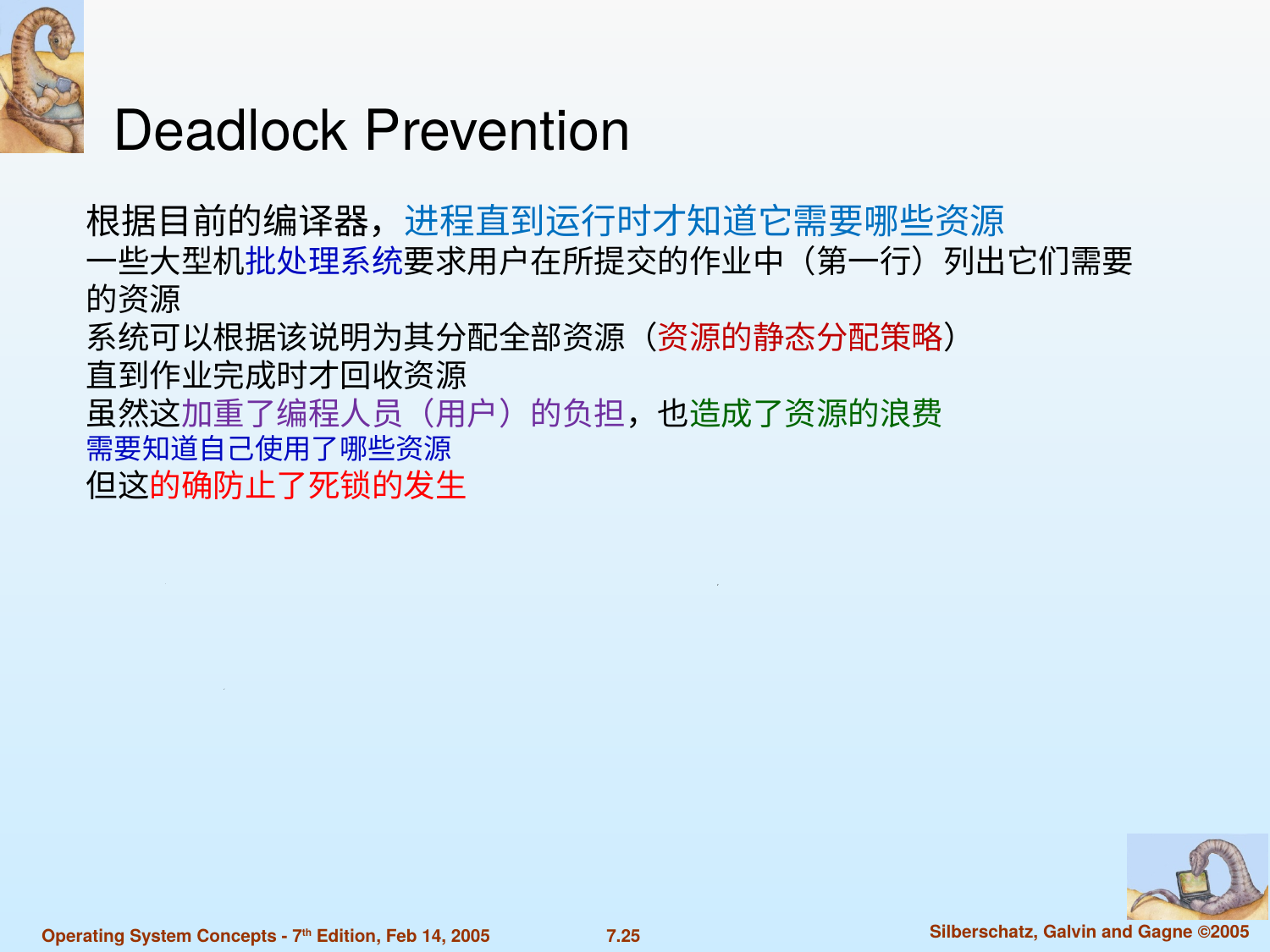

Deadlock Prevention
根据目前的编译器，进程直到运行时才知道它需要哪些资源
一些大型机批处理系统要求用户在所提交的作业中（第一行）列出它们需要的资源
系统可以根据该说明为其分配全部资源（资源的静态分配策略）
直到作业完成时才回收资源
虽然这加重了编程人员（用户）的负担，也造成了资源的浪费
需要知道自己使用了哪些资源
但这的确防止了死锁的发生